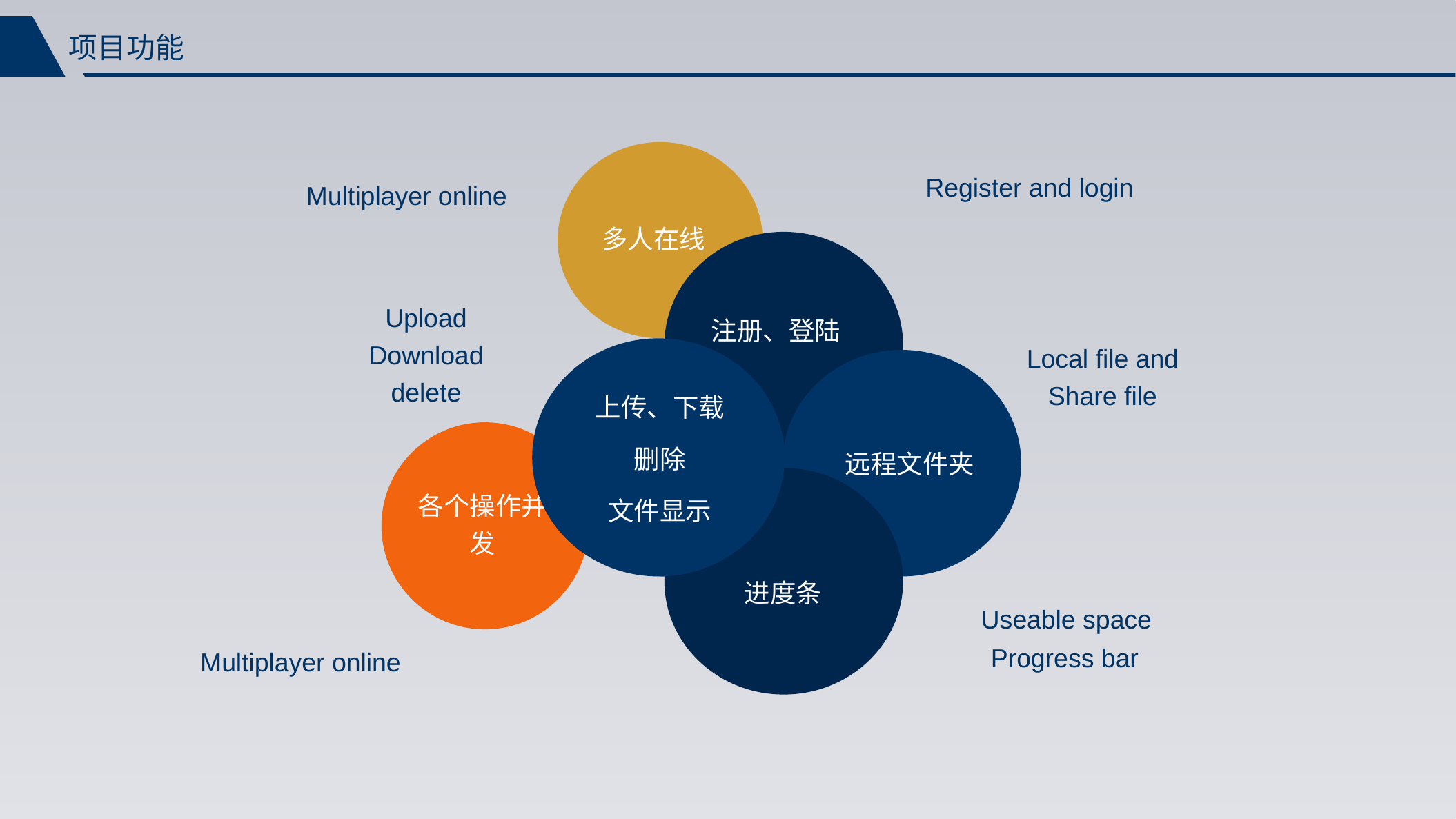

项目功能

Register and login
Multiplayer online
多人在线

注册、登陆
Upload
Download
delete
Local file and
Share file

上传、下载
删除
文件显示
远程文件夹

各个操作并发

进度条
Useable space
Progress bar
Multiplayer online